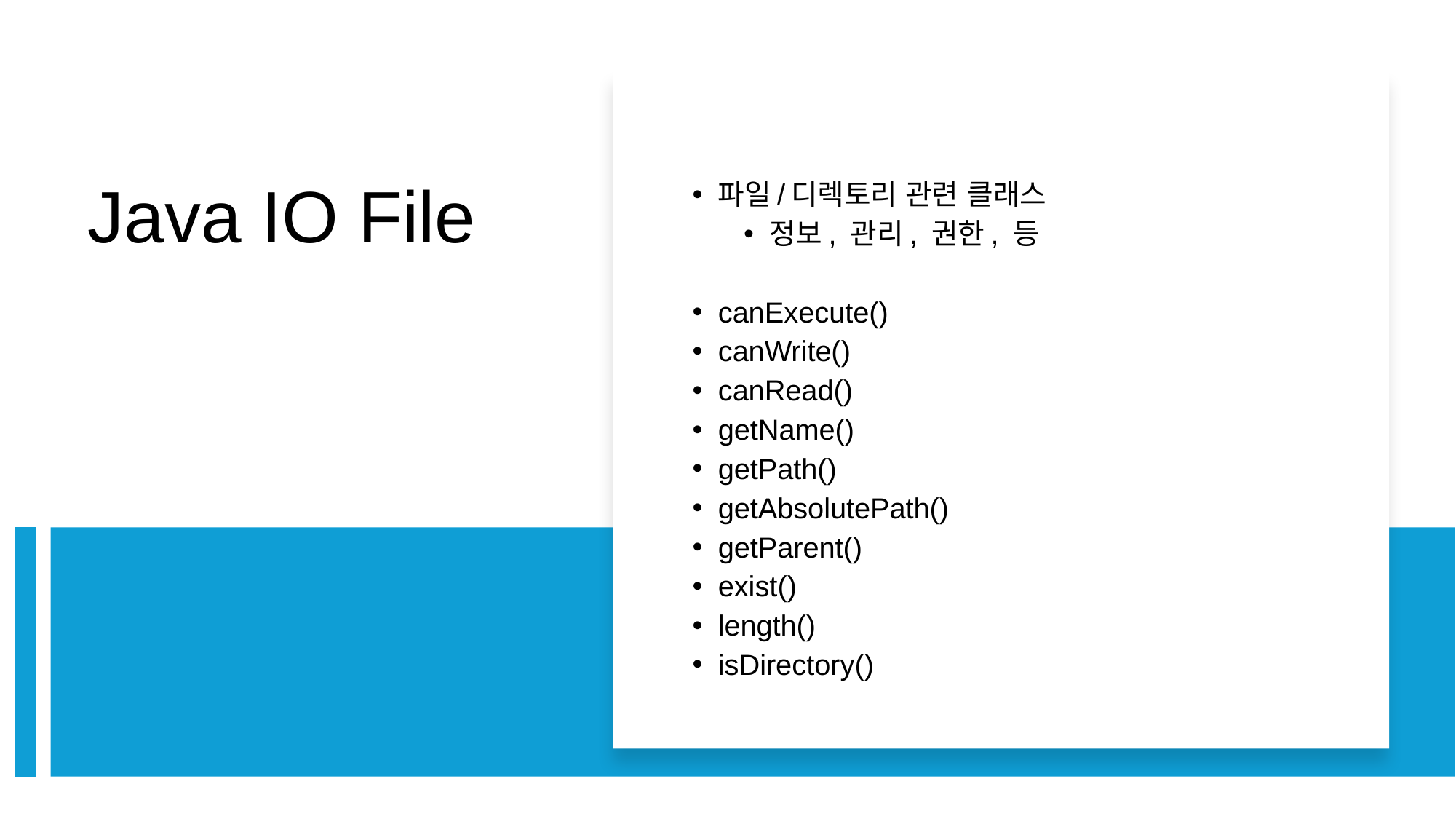

파일/디렉토리 관련 클래스
정보, 관리, 권한, 등

canExecute()
canWrite()
canRead()
getName()
getPath()
getAbsolutePath()
getParent()
exist()
length()
isDirectory()
Java IO File